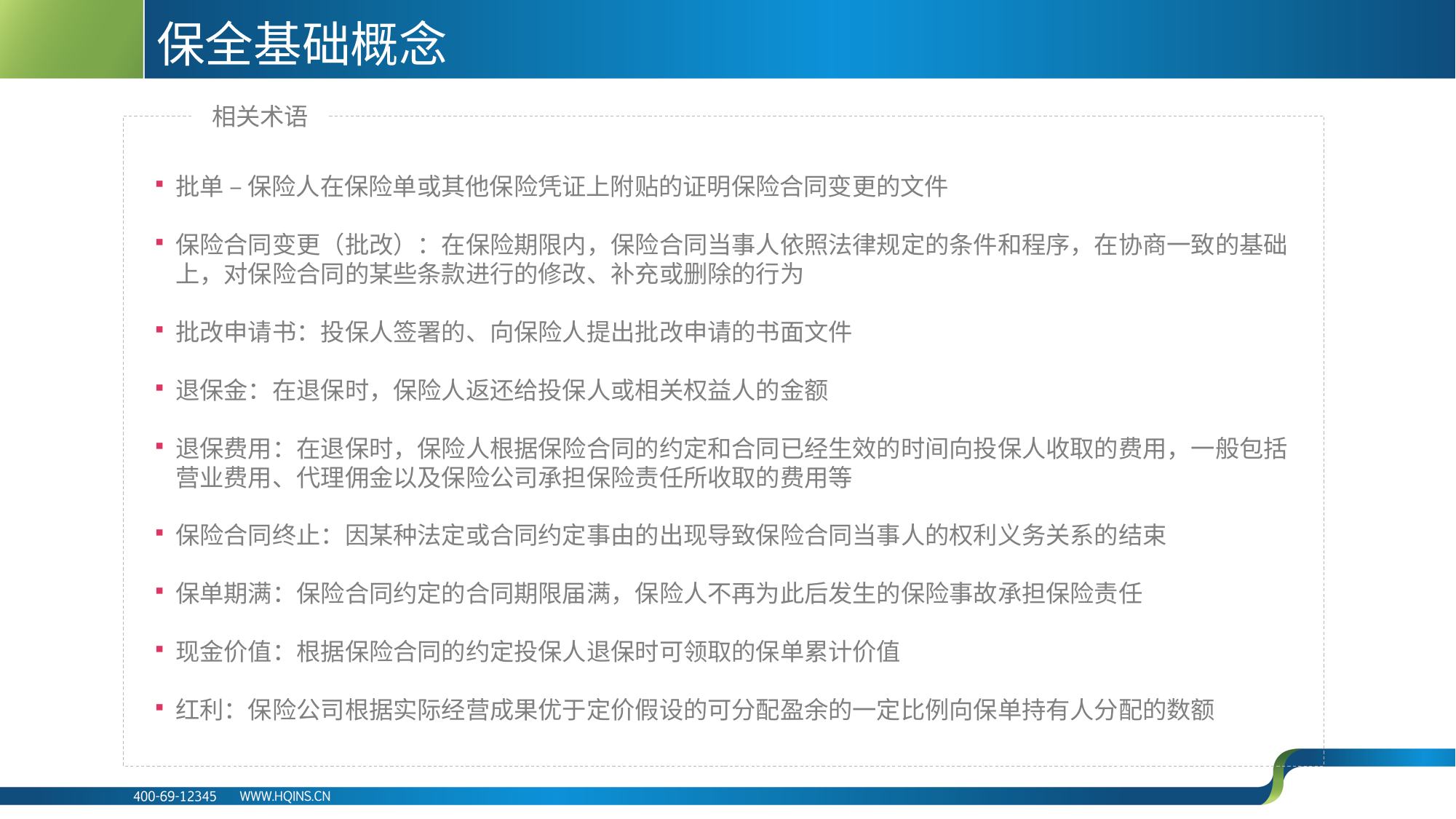

# 保全基础概念
相关术语

批单 – 保险人在保险单或其他保险凭证上附贴的证明保险合同变更的文件

保险合同变更（批改）：在保险期限内，保险合同当事人依照法律规定的条件和程序，在协商一致的基础上，对保险合同的某些条款进行的修改、补充或删除的行为

批改申请书：投保人签署的、向保险人提出批改申请的书面文件

退保金：在退保时，保险人返还给投保人或相关权益人的金额

退保费用：在退保时，保险人根据保险合同的约定和合同已经生效的时间向投保人收取的费用，一般包括营业费用、代理佣金以及保险公司承担保险责任所收取的费用等

保险合同终止：因某种法定或合同约定事由的出现导致保险合同当事人的权利义务关系的结束

保单期满：保险合同约定的合同期限届满，保险人不再为此后发生的保险事故承担保险责任

现金价值：根据保险合同的约定投保人退保时可领取的保单累计价值

红利：保险公司根据实际经营成果优于定价假设的可分配盈余的一定比例向保单持有人分配的数额